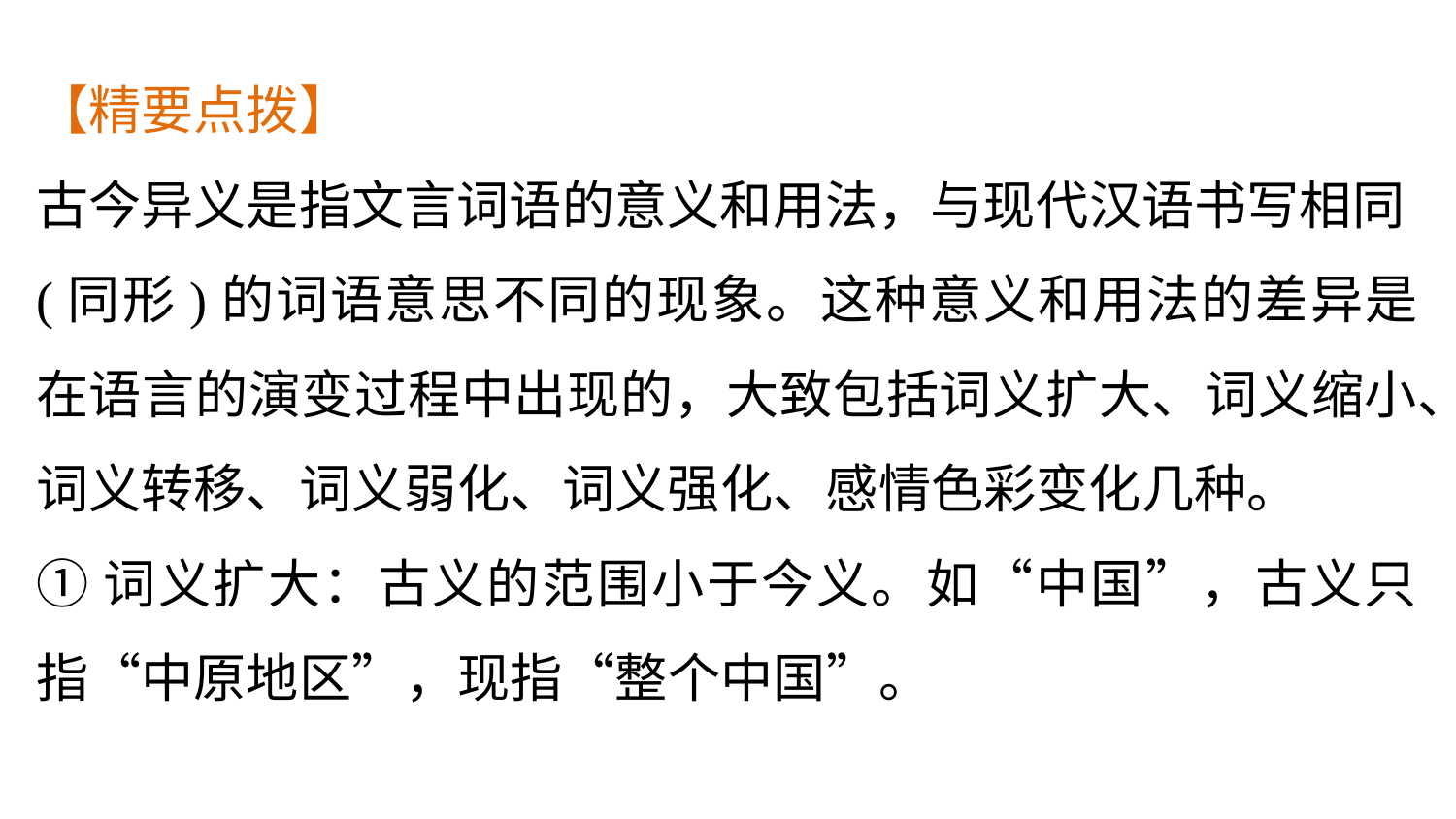

【精要点拨】
古今异义是指文言词语的意义和用法，与现代汉语书写相同(同形)的词语意思不同的现象。这种意义和用法的差异是在语言的演变过程中出现的，大致包括词义扩大、词义缩小、词义转移、词义弱化、词义强化、感情色彩变化几种。
①词义扩大：古义的范围小于今义。如“中国”，古义只指“中原地区”，现指“整个中国”。